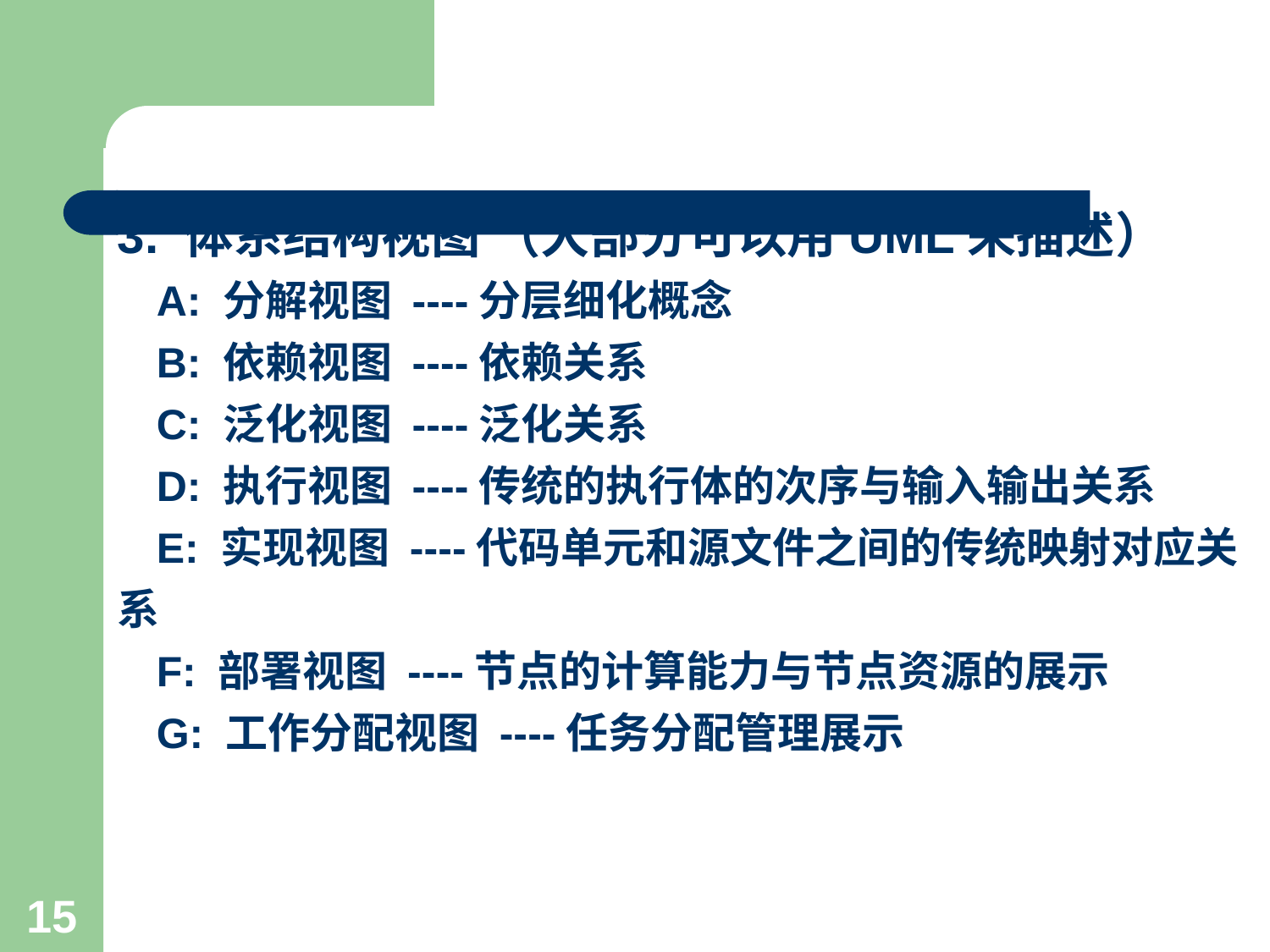

# 3. 体系结构视图 （大部分可以用UML来描述） A: 分解视图 ----分层细化概念 B: 依赖视图 ----依赖关系 C: 泛化视图 ----泛化关系 D: 执行视图 ----传统的执行体的次序与输入输出关系 E: 实现视图 ----代码单元和源文件之间的传统映射对应关系 F: 部署视图 ----节点的计算能力与节点资源的展示 G: 工作分配视图 ----任务分配管理展示
15